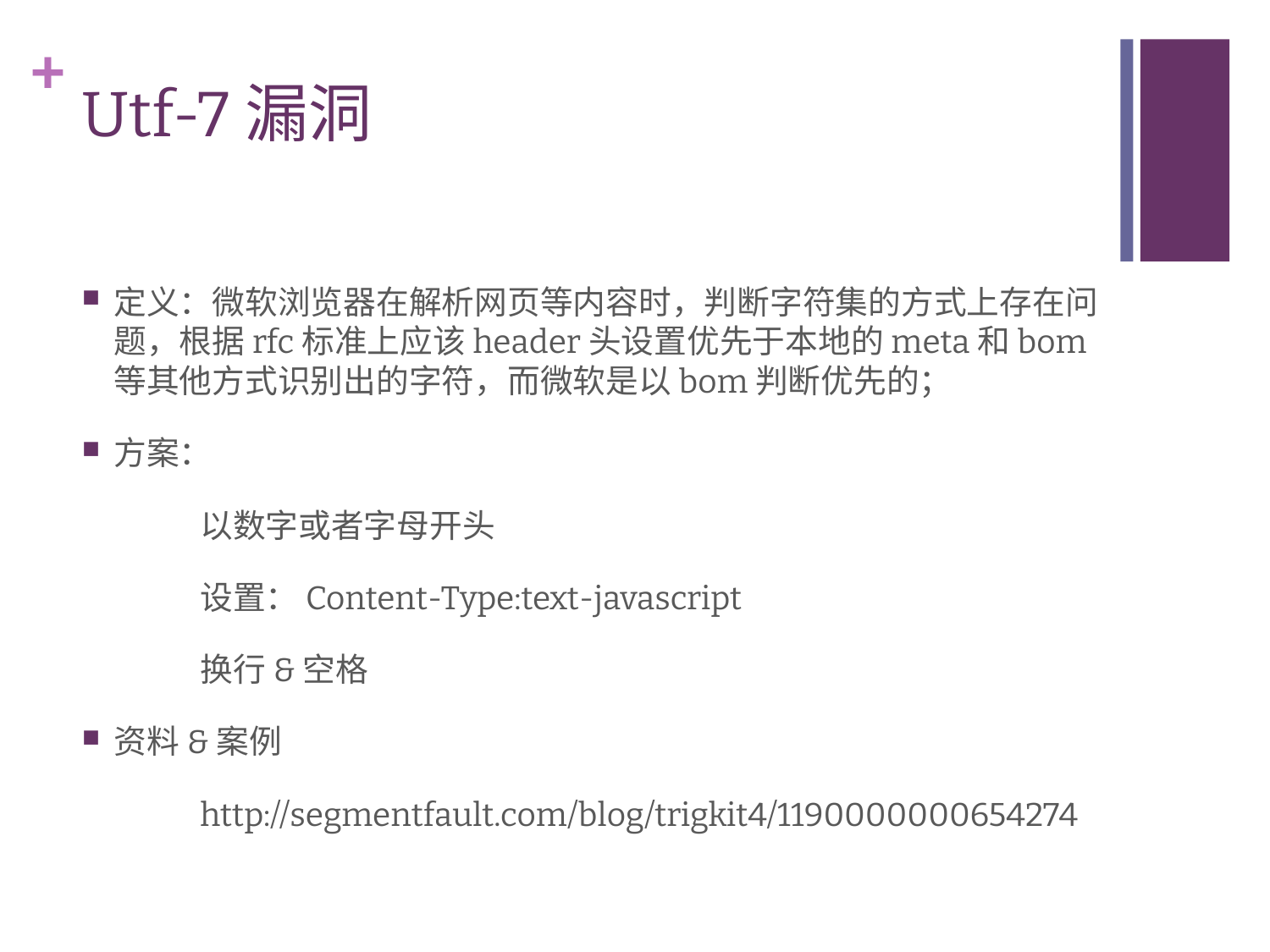

# Utf-7漏洞
定义：微软浏览器在解析网页等内容时，判断字符集的方式上存在问题，根据rfc标准上应该header头设置优先于本地的meta和bom等其他方式识别出的字符，而微软是以bom判断优先的；
方案：
	以数字或者字母开头
	设置：Content-Type:text-javascript
	换行&空格
资料&案例
	http://segmentfault.com/blog/trigkit4/1190000000654274